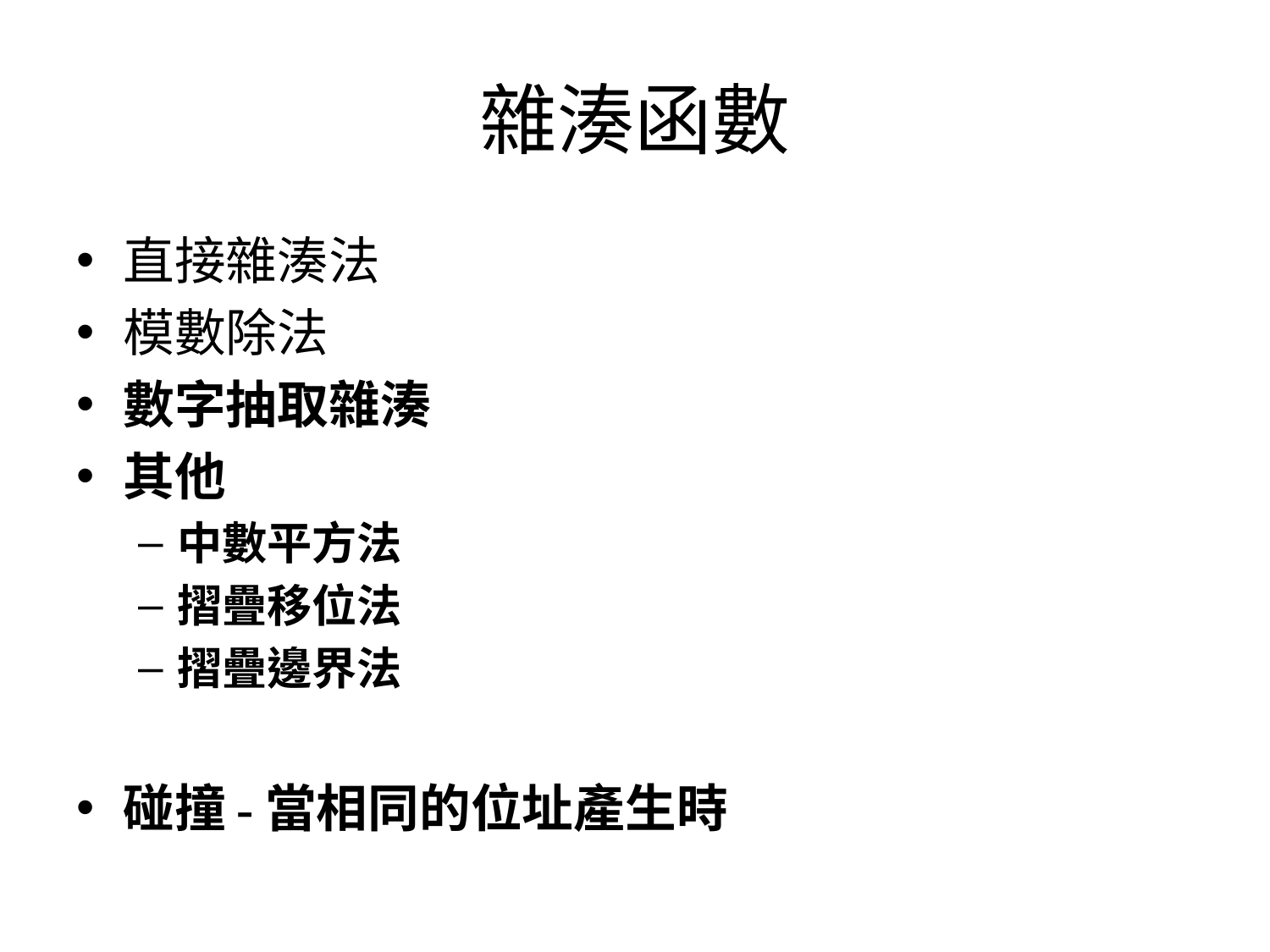

# 雜湊函數
直接雜湊法
模數除法
數字抽取雜湊
其他
中數平方法
摺疊移位法
摺疊邊界法

碰撞-當相同的位址產生時